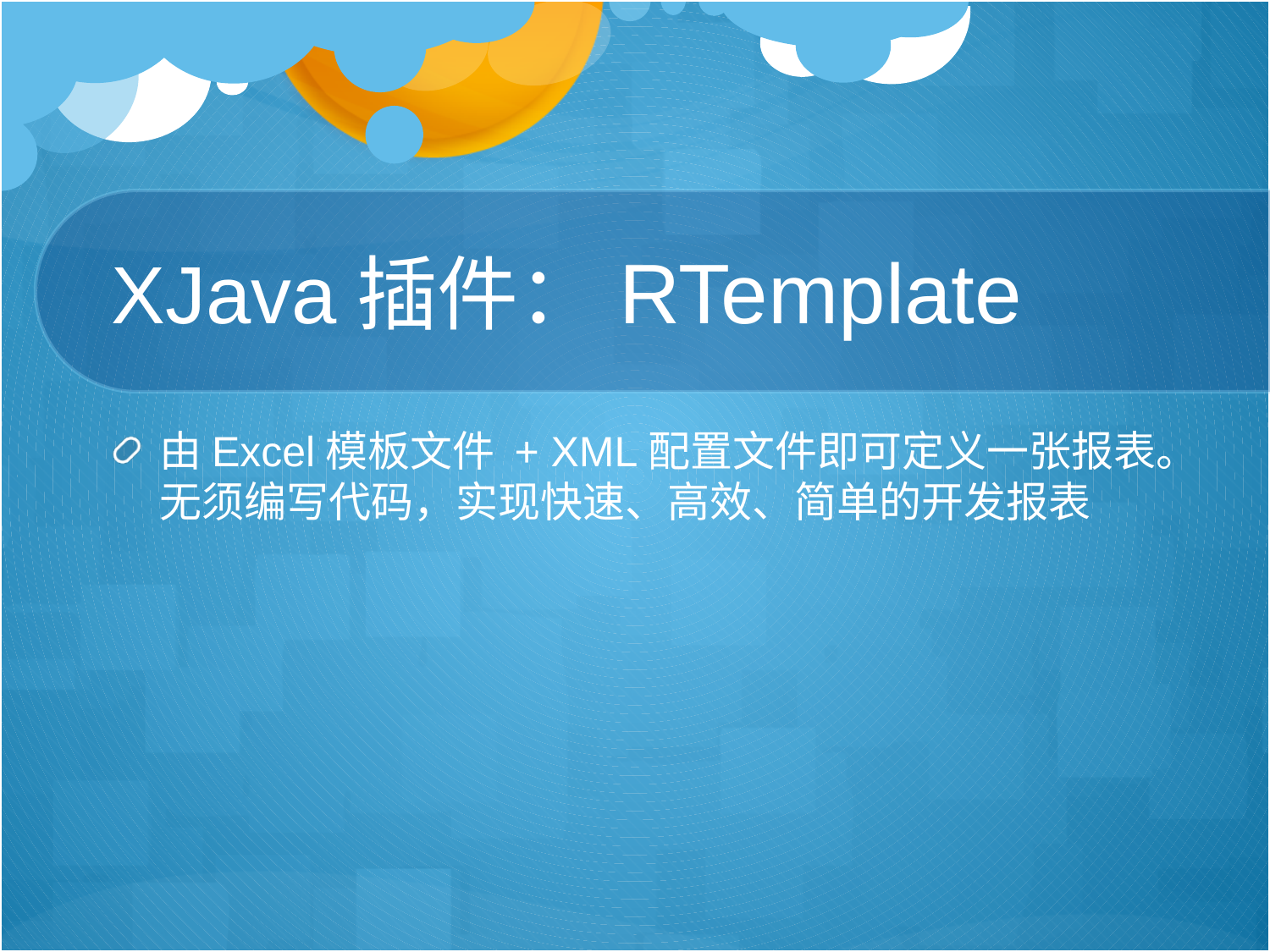

# XJava插件：RTemplate
由Excel模板文件 + XML配置文件即可定义一张报表。无须编写代码，实现快速、高效、简单的开发报表